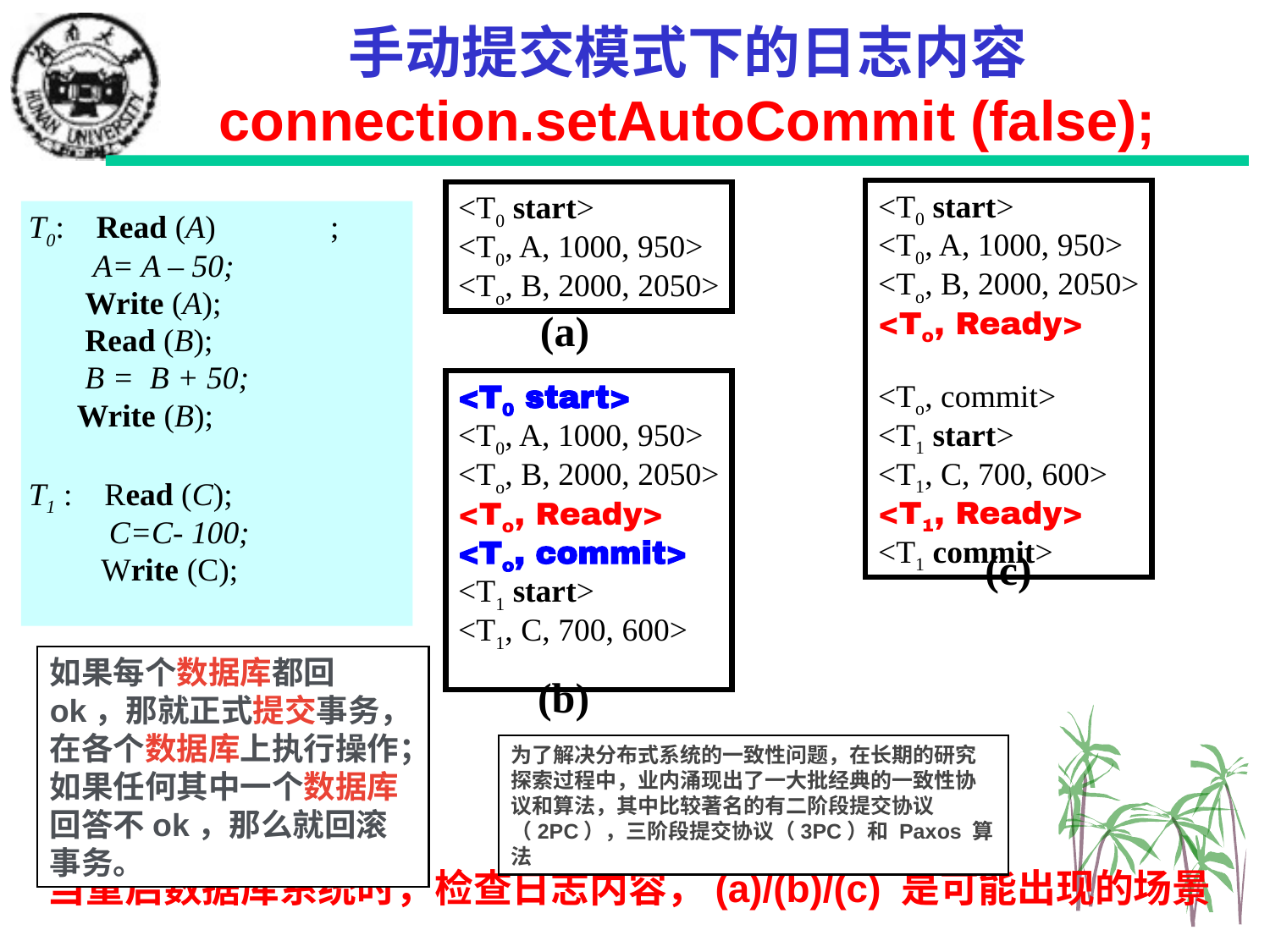

# 手动提交模式下的日志内容 connection.setAutoCommit (false);
<T0 start>
<T0, A, 1000, 950>
<To, B, 2000, 2050>
<To, Ready>

<To, commit>
<T1 start>
<T1, C, 700, 600>
<T1, Ready>
<T1 commit>
<T0 start>
<T0, A, 1000, 950>
<To, B, 2000, 2050>
T0:    Read (A)	;
        A= A – 50;
       Write (A);
       Read (B);
       B =  B + 50;
      Write (B);

T1 :    Read (C);
          C=C- 100;
         Write (C);
(a)
<T0 start>
<T0, A, 1000, 950>
<To, B, 2000, 2050>
<To, Ready>
<To, commit>
<T1 start>
<T1, C, 700, 600>

(c)
如果每个数据库都回ok，那就正式提交事务，在各个数据库上执行操作；如果任何其中一个数据库回答不ok，那么就回滚事务。
(b)
为了解决分布式系统的一致性问题，在长期的研究探索过程中，业内涌现出了一大批经典的一致性协议和算法，其中比较著名的有二阶段提交协议（2PC），三阶段提交协议（3PC）和 Paxos 算法
当重启数据库系统时，检查日志内容，(a)/(b)/(c) 是可能出现的场景